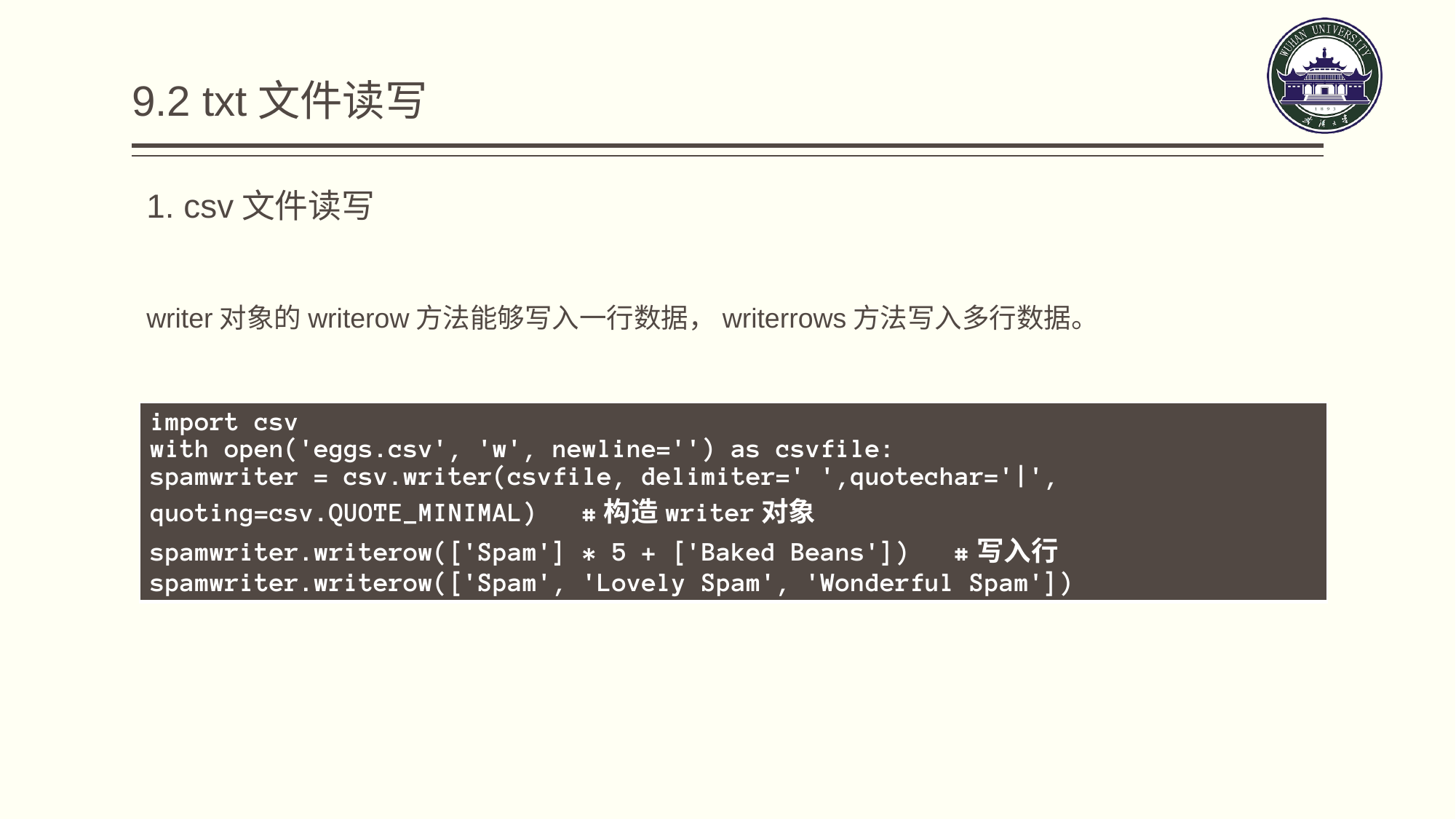

9.2 txt文件读写
1. csv文件读写
writer对象的writerow方法能够写入一行数据，writerrows方法写入多行数据。
| import csv with open('eggs.csv', 'w', newline='') as csvfile: spamwriter = csv.writer(csvfile, delimiter=' ',quotechar='|', quoting=csv.QUOTE\_MINIMAL) #构造writer对象 spamwriter.writerow(['Spam'] \* 5 + ['Baked Beans']) #写入行 spamwriter.writerow(['Spam', 'Lovely Spam', 'Wonderful Spam']) |
| --- |